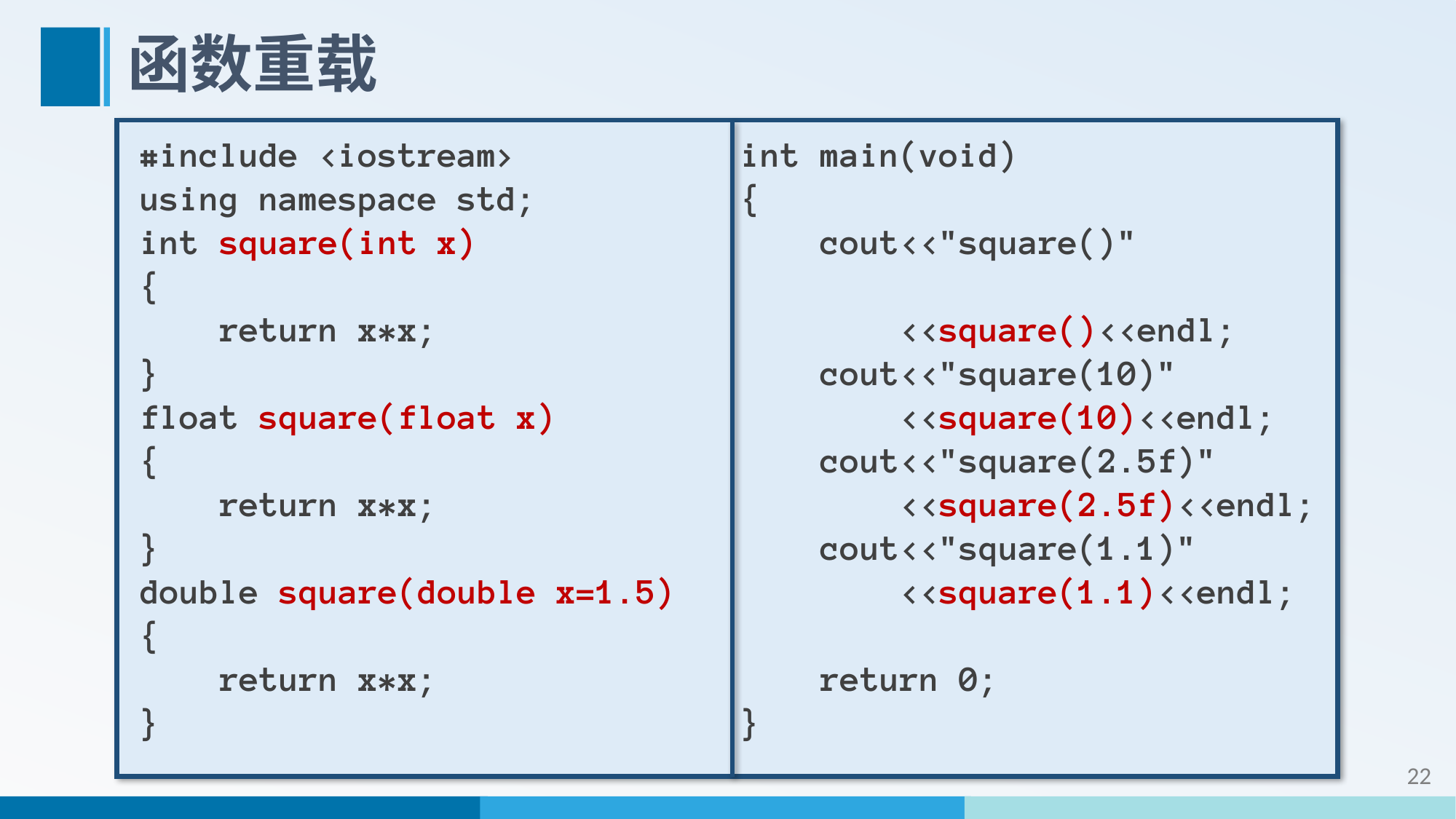

# 函数重载

#include <iostream>
using namespace std;
int square(int x)
{
    return x*x;
}
float square(float x)
{
    return x*x;
}
double square(double x=1.5)
{
    return x*x;
}
int main(void)
{
    cout<<"square()"
        <<square()<<endl;
    cout<<"square(10)"
        <<square(10)<<endl;
    cout<<"square(2.5f)"
        <<square(2.5f)<<endl;
    cout<<"square(1.1)"
        <<square(1.1)<<endl;

    return 0;
}